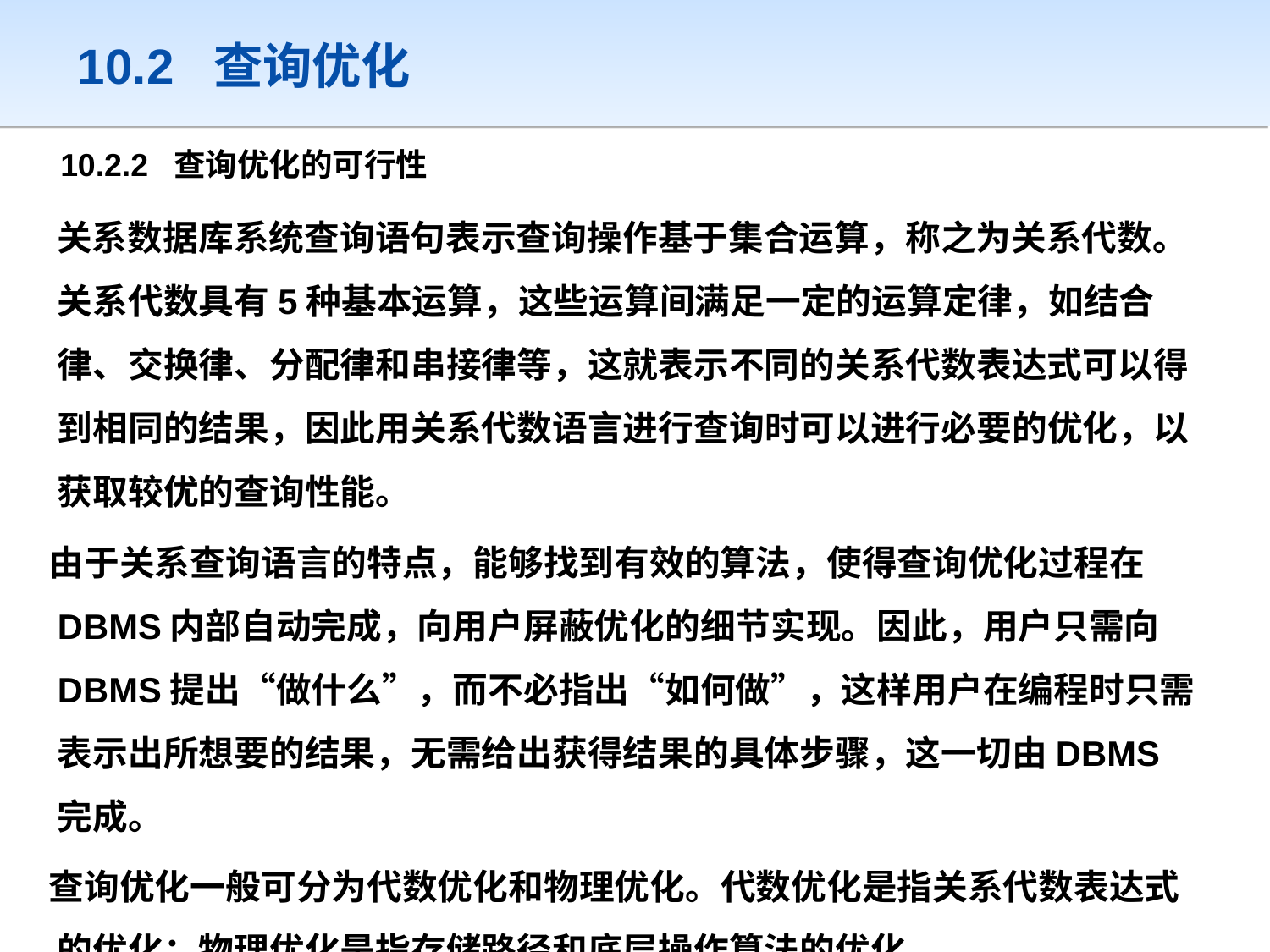

# 10.2  查询优化
10.2.2  查询优化的可行性
  关系数据库系统查询语句表示查询操作基于集合运算，称之为关系代数。关系代数具有5种基本运算，这些运算间满足一定的运算定律，如结合律、交换律、分配律和串接律等，这就表示不同的关系代数表达式可以得到相同的结果，因此用关系代数语言进行查询时可以进行必要的优化，以获取较优的查询性能。
 由于关系查询语言的特点，能够找到有效的算法，使得查询优化过程在DBMS内部自动完成，向用户屏蔽优化的细节实现。因此，用户只需向DBMS提出“做什么”，而不必指出“如何做”，这样用户在编程时只需表示出所想要的结果，无需给出获得结果的具体步骤，这一切由DBMS完成。
 查询优化一般可分为代数优化和物理优化。代数优化是指关系代数表达式的优化；物理优化是指存储路径和底层操作算法的优化。